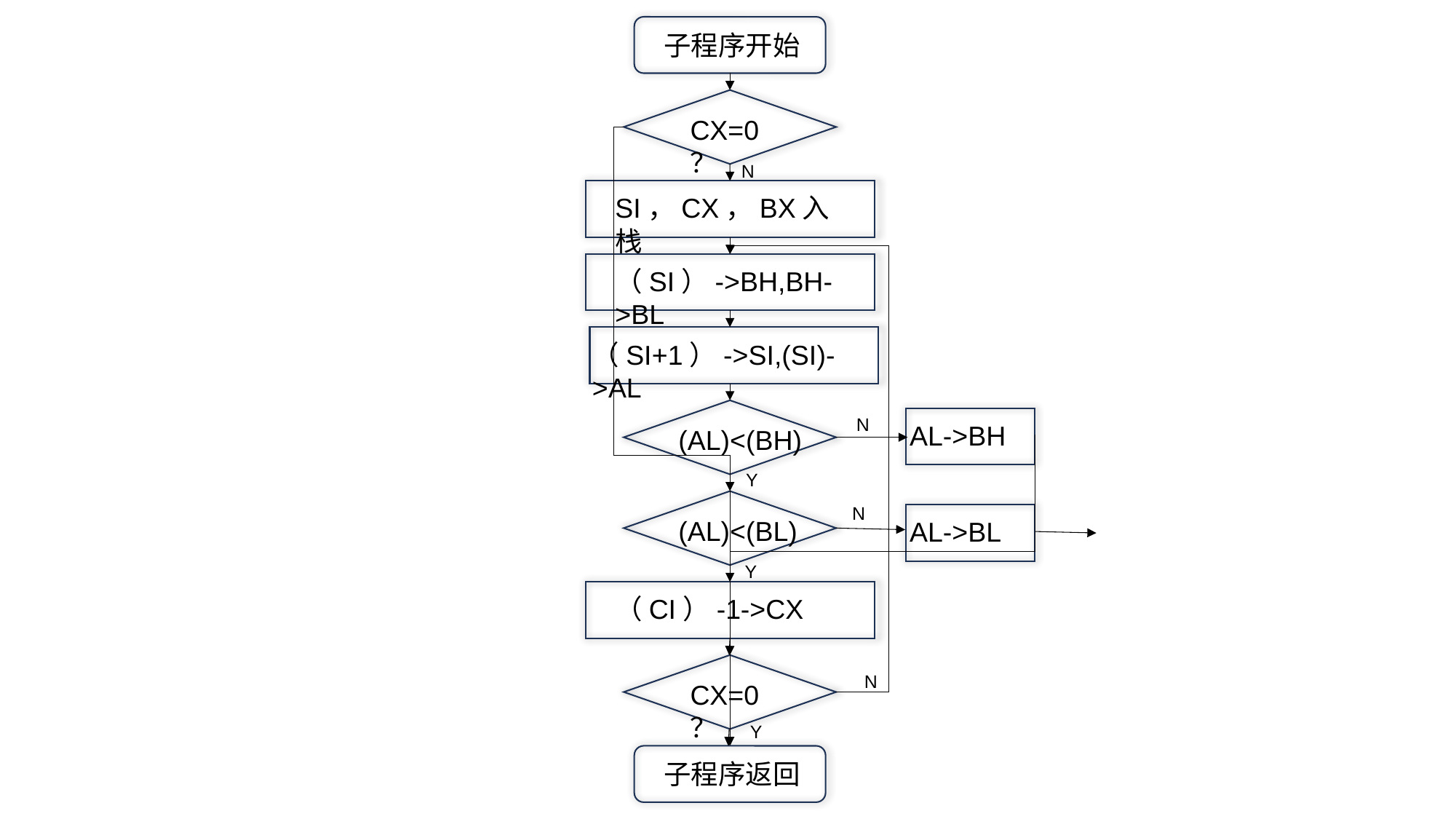

子程序开始

CX=0？
N

SI，CX，BX入栈

（SI）->BH,BH->BL

（SI+1）->SI,(SI)->AL

(AL)<(BH)
N

AL->BH
Y

(AL)<(BL)
N

AL->BL
Y

（CI）-1->CX

CX=0？
N
Y

子程序返回